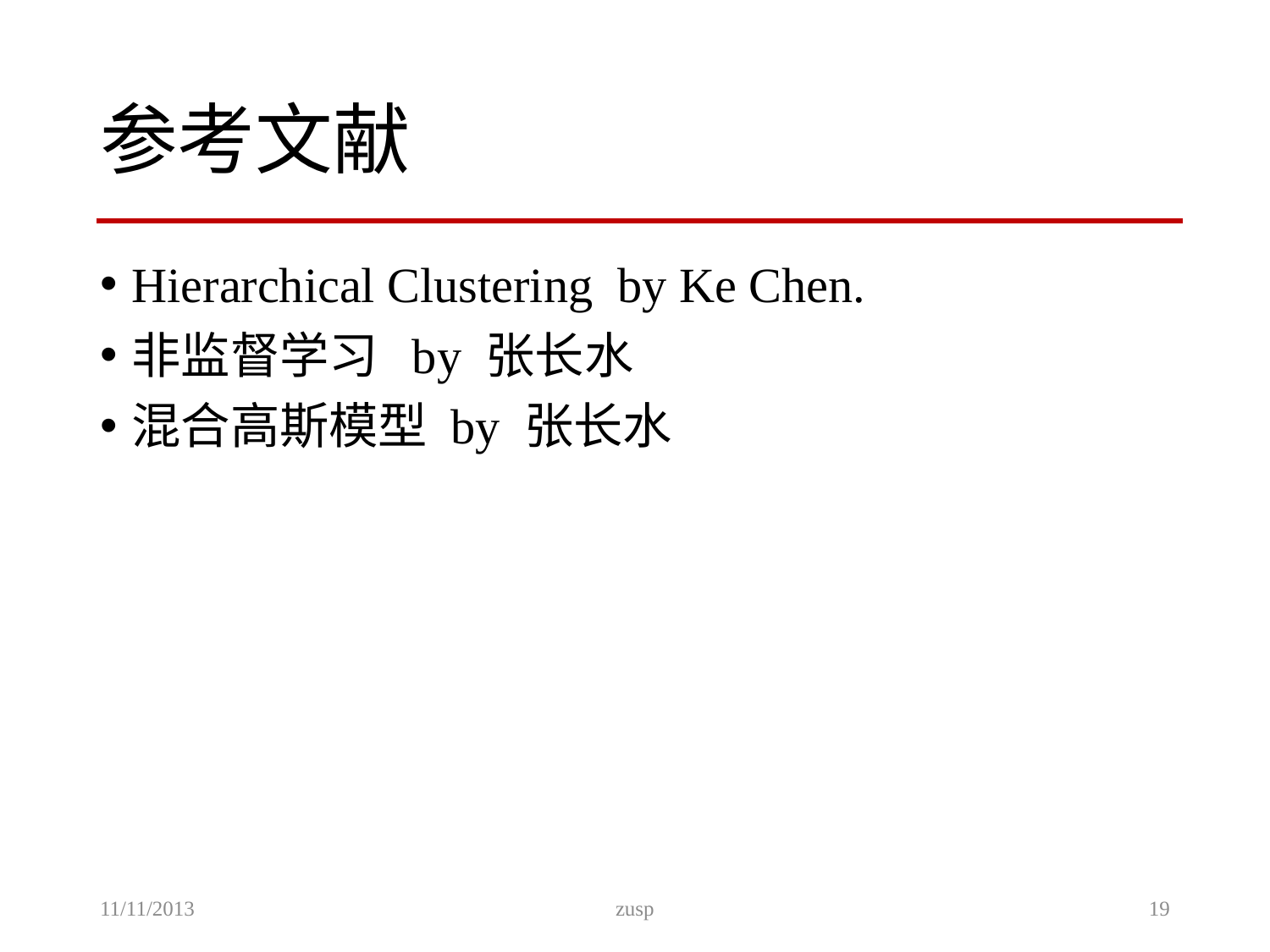

# 参考文献
Hierarchical Clustering  by Ke Chen.
非监督学习  by 张长水
混合高斯模型 by 张长水

11/11/2013
zusp
19